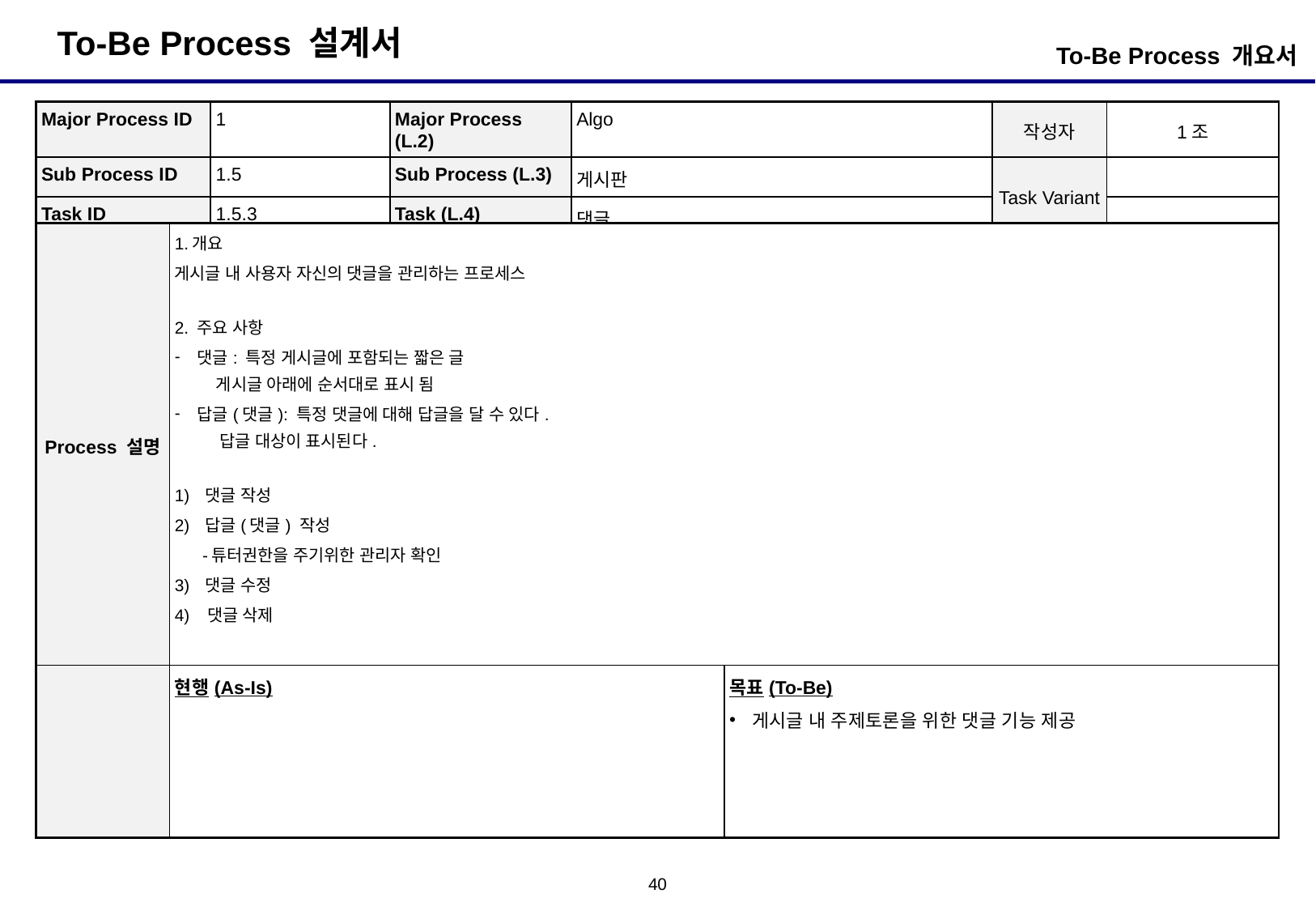

To-Be Process 개요서
| Major Process ID | 1 | Major Process (L.2) | Algo | 작성자 | 1조 |
| --- | --- | --- | --- | --- | --- |
| Sub Process ID | 1.5 | Sub Process (L.3) | 게시판 | Task Variant |  |
| Task ID | 1.5.3 | Task (L.4) | 댓글 |  |  |
| Process 설명 | 1.개요 게시글 내 사용자 자신의 댓글을 관리하는 프로세스 2. 주요 사항 댓글: 특정 게시글에 포함되는 짧은 글 게시글 아래에 순서대로 표시 됨 답글(댓글): 특정 댓글에 대해 답글을 달 수 있다. 답글 대상이 표시된다. 댓글 작성 답글(댓글) 작성 -튜터권한을 주기위한 관리자 확인 댓글 수정 4) 댓글 삭제 |  |
| --- | --- | --- |
|  | 현행(As-Is) | 목표(To-Be) 게시글 내 주제토론을 위한 댓글 기능 제공 |